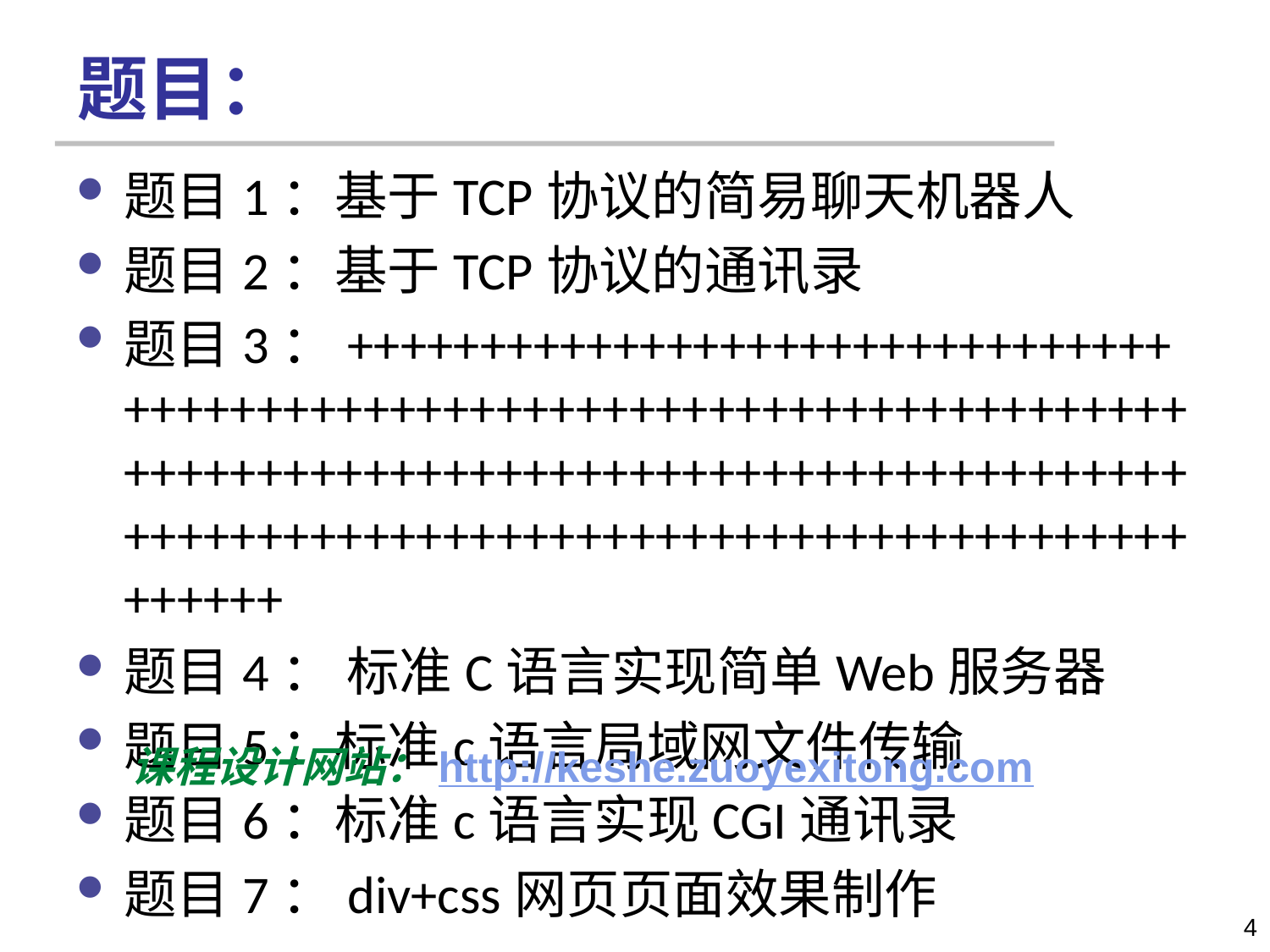

题目：
题目1：基于TCP协议的简易聊天机器人
题目2：基于TCP协议的通讯录
题目3：+++++++++++++++++++++++++++++++++++++++++++++++++++++++++++++++++++++++++++++++++++++++++++++++++++++++++++++++++++++++++++++++++++++++++++++++++++++++++++++
题目4： 标准C语言实现简单Web服务器
题目5：标准c语言局域网文件传输
题目6：标准c语言实现CGI通讯录
题目7：div+css网页页面效果制作

课程设计网站：http://keshe.zuoyexitong.com
4